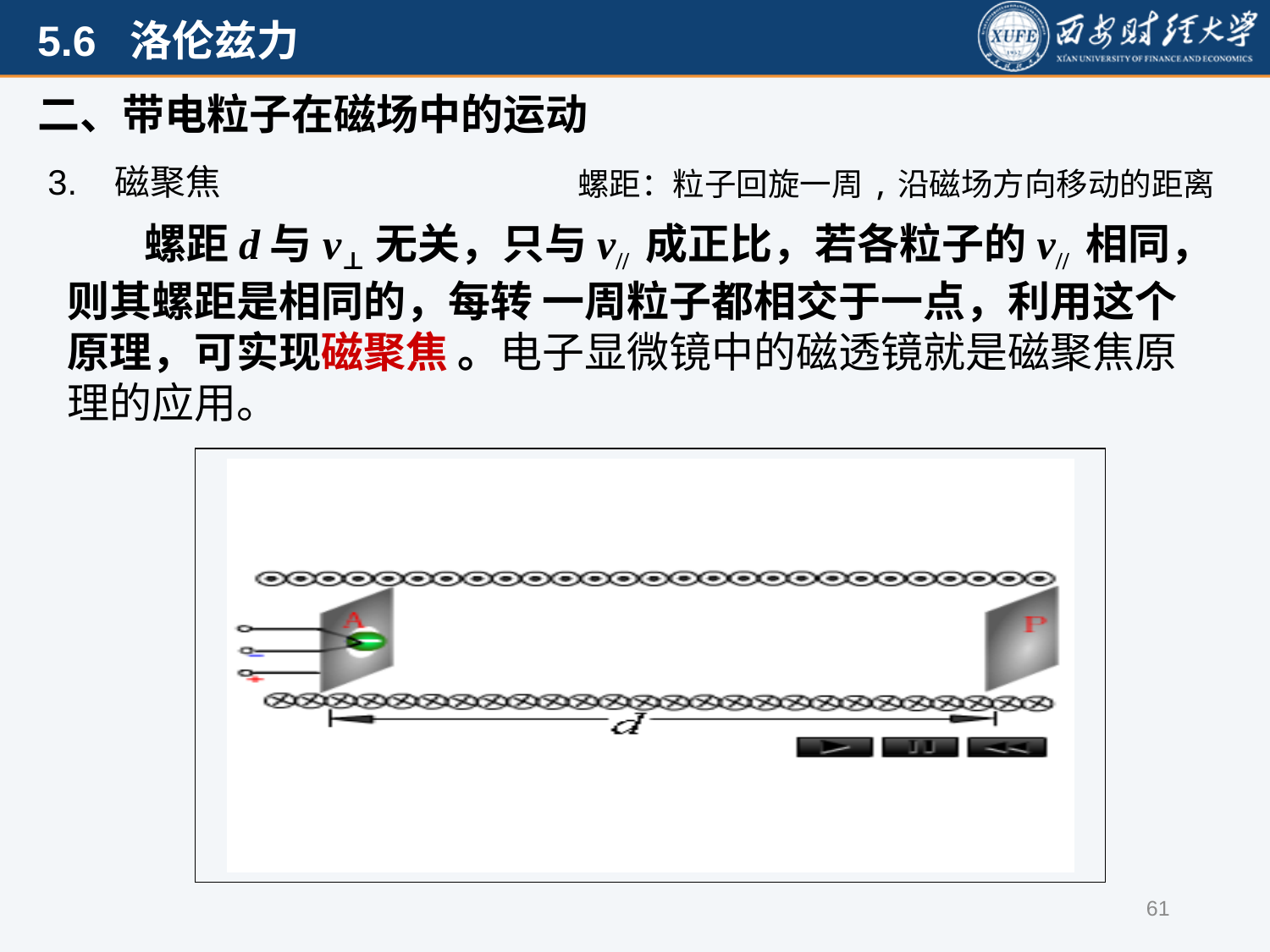

二、带电粒子在磁场中的运动
3.   磁聚焦
螺距：粒子回旋一周,沿磁场方向移动的距离
       螺距d与v⊥无关，只与v// 成正比，若各粒子的v// 相同，则其螺距是相同的，每转 一周粒子都相交于一点，利用这个原理，可实现磁聚焦 。电子显微镜中的磁透镜就是磁聚焦原理的应用。

61